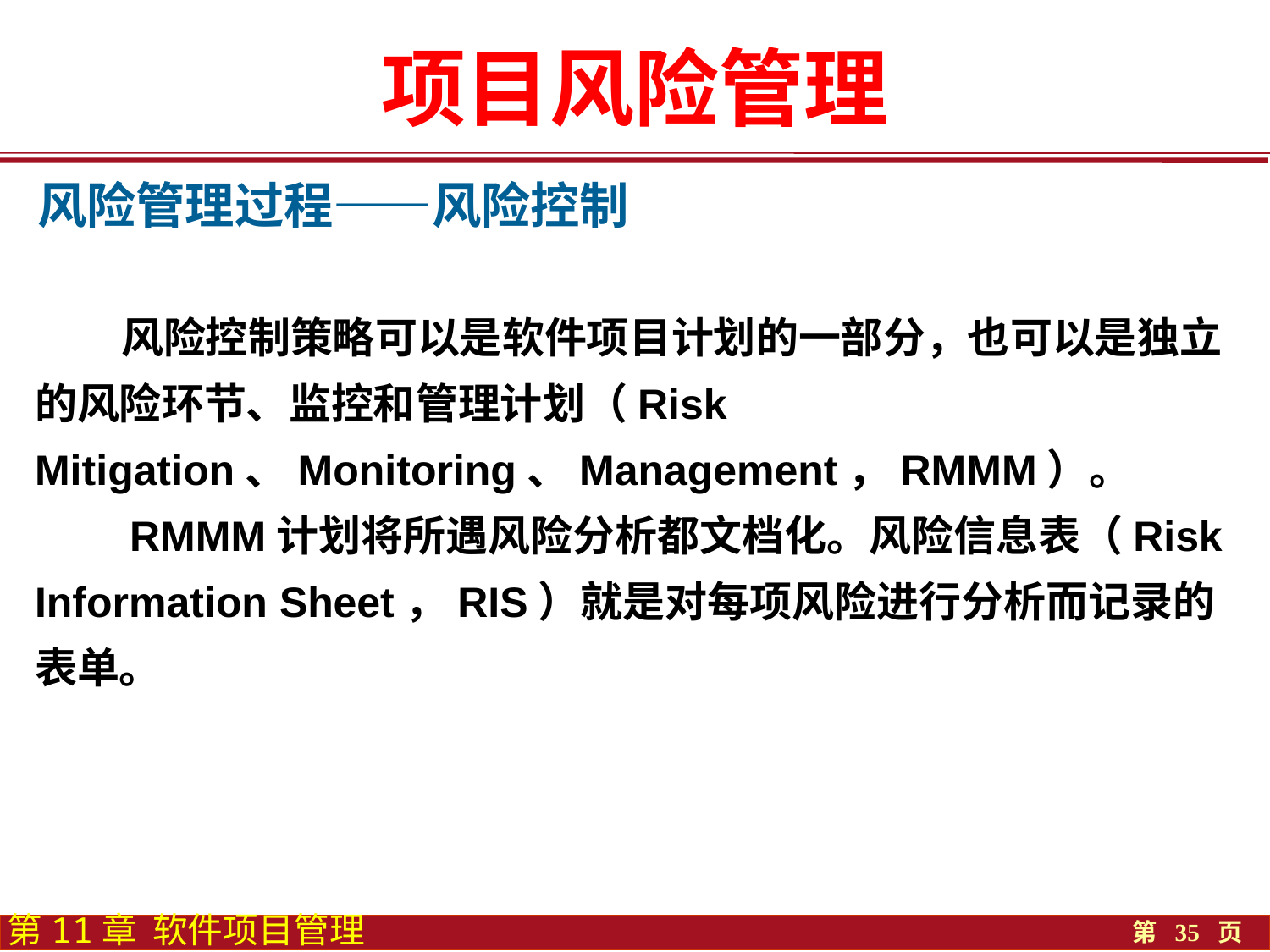

项目风险管理
风险管理过程——风险控制
        风险控制策略可以是软件项目计划的一部分，也可以是独立的风险环节、监控和管理计划（Risk Mitigation、Monitoring、Management，RMMM）。
        RMMM计划将所遇风险分析都文档化。风险信息表（Risk Information Sheet，RIS）就是对每项风险进行分析而记录的表单。